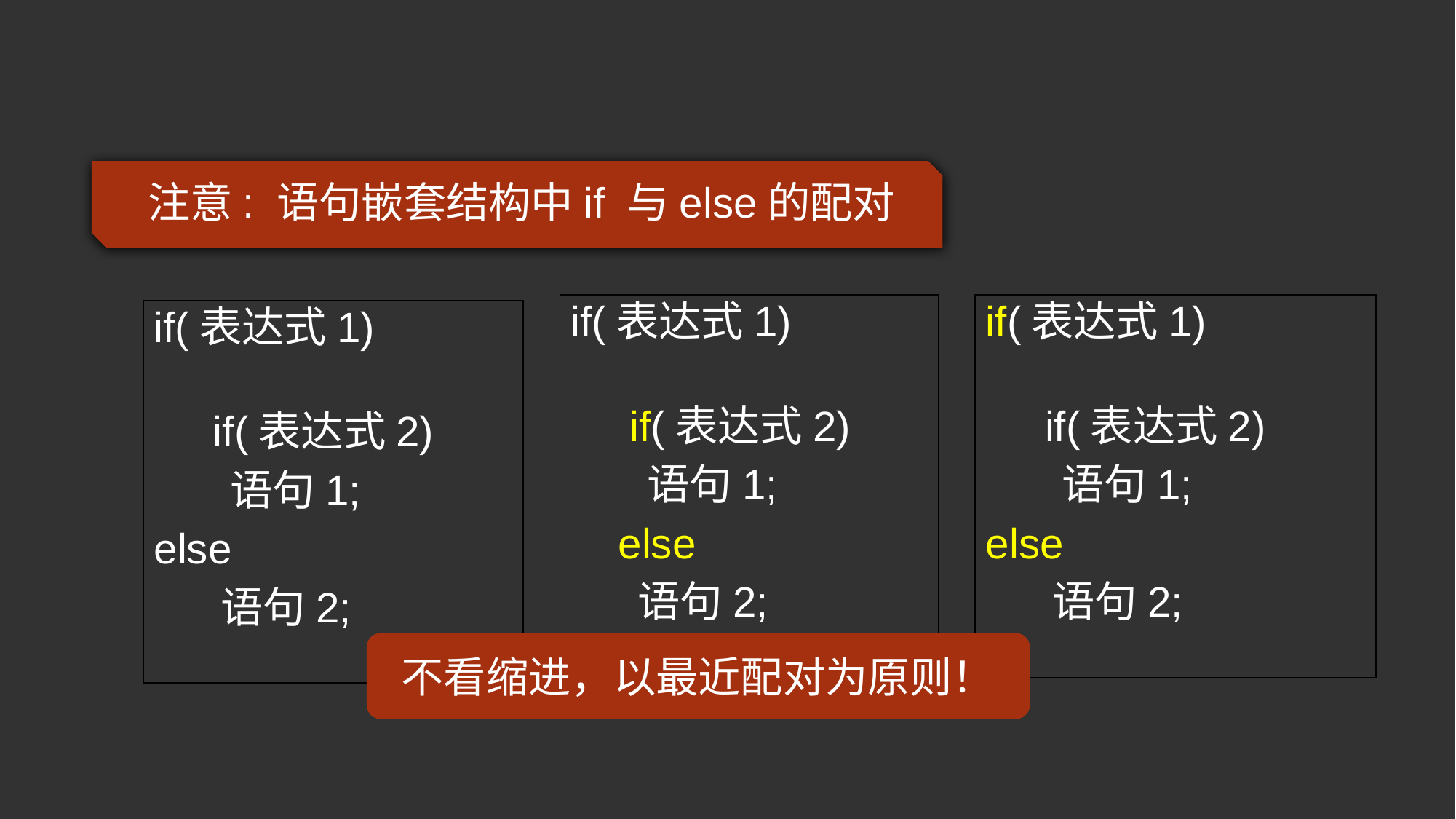

注意: 语句嵌套结构中if 与else的配对
if(表达式1)
     if(表达式2)
       语句1;
    else
      语句2;
if(表达式1)
     if(表达式2)
       语句1;
else
      语句2;
if(表达式1)
     if(表达式2)
       语句1;
else
      语句2;
不看缩进，以最近配对为原则！